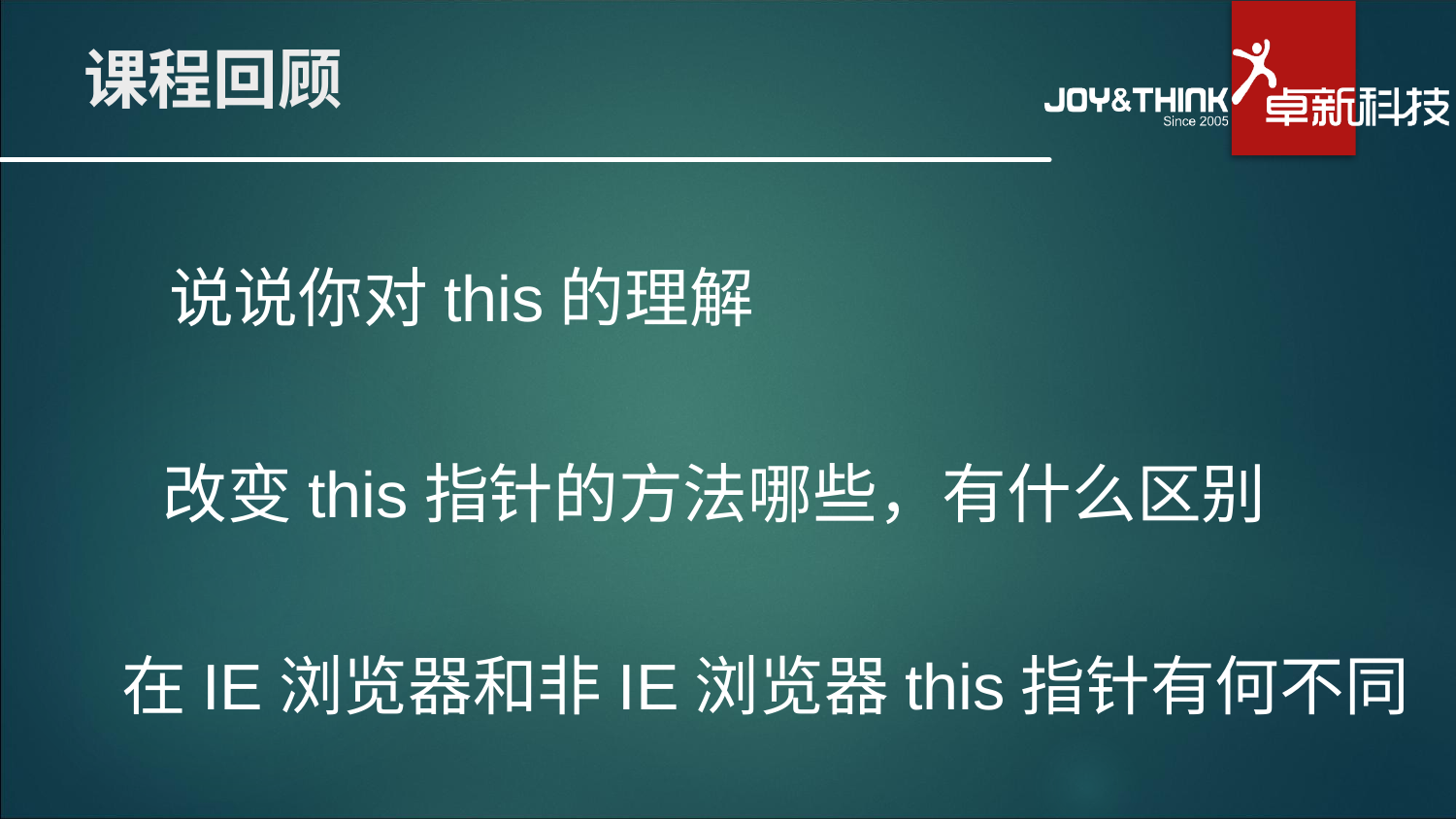

# 课程回顾
说说你对this的理解
改变this指针的方法哪些，有什么区别
在IE浏览器和非IE浏览器this指针有何不同